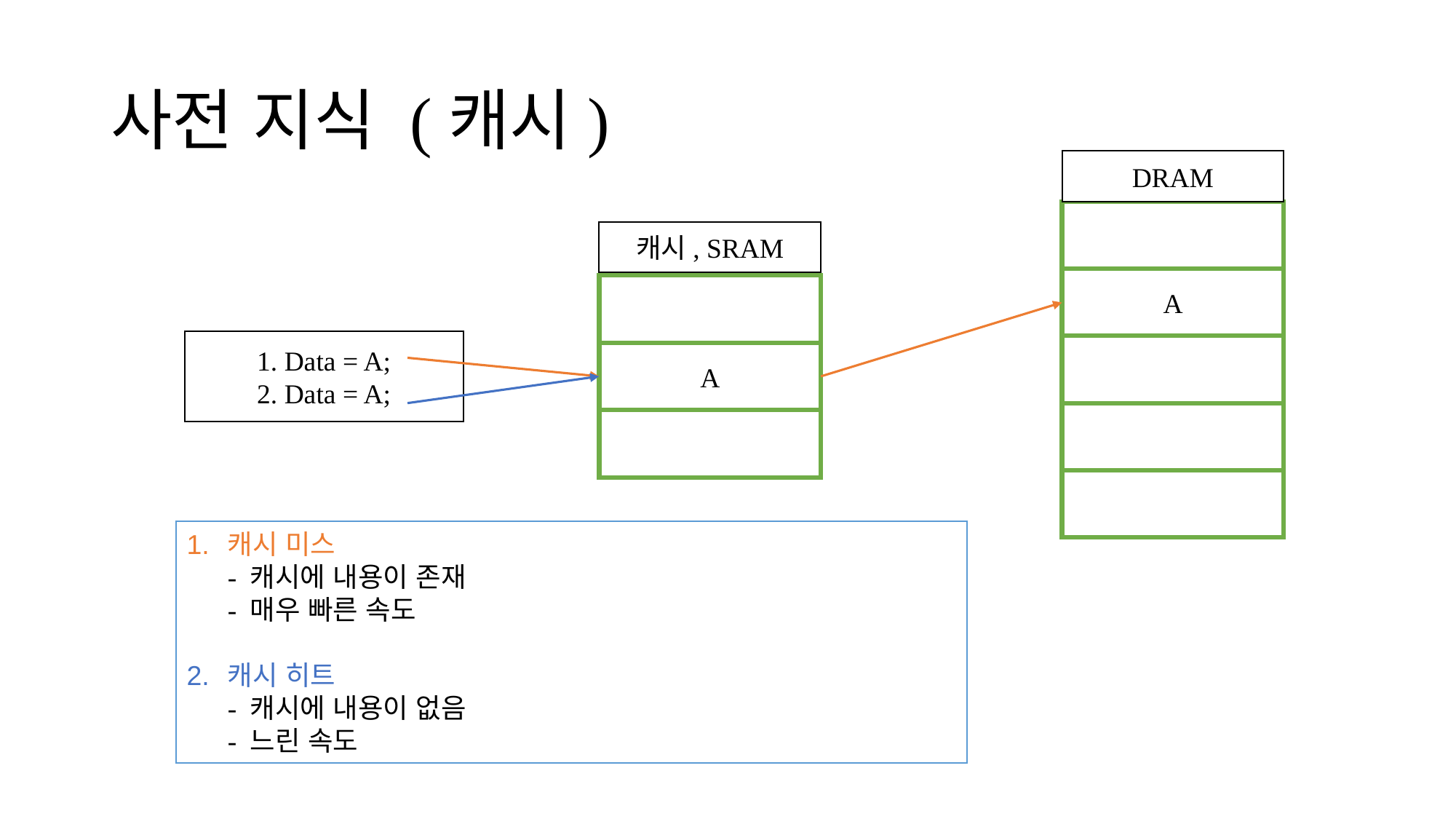

# 사전 지식 (캐시)
DRAM

캐시, SRAM
A

1. Data = A;
2. Data = A;

A

캐시 미스
- 캐시에 내용이 존재
- 매우 빠른 속도

캐시 히트
- 캐시에 내용이 없음
- 느린 속도